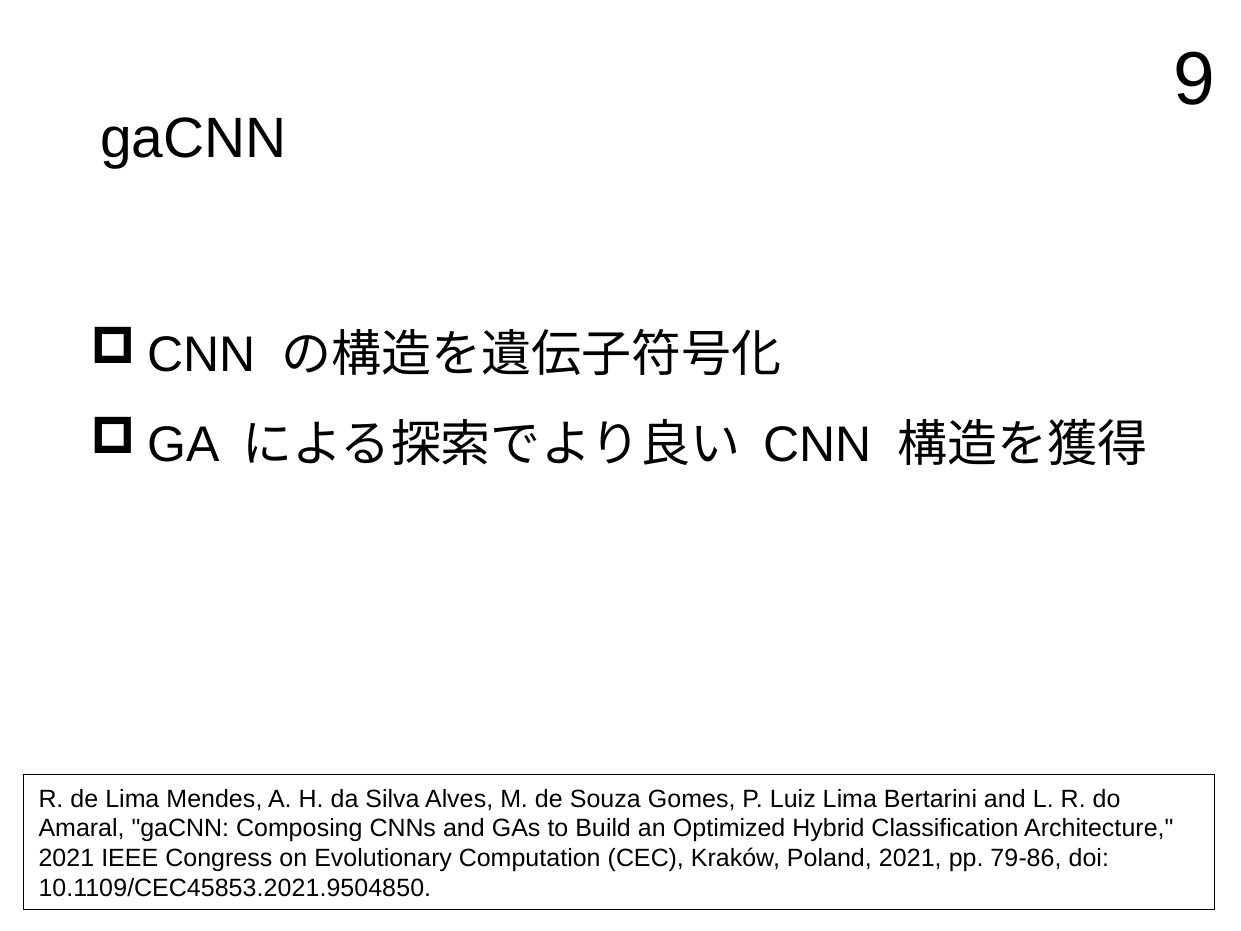

# gaCNN
9
CNN の構造を遺伝子符号化
GA による探索でより良い CNN 構造を獲得

R. de Lima Mendes, A. H. da Silva Alves, M. de Souza Gomes, P. Luiz Lima Bertarini and L. R. do Amaral, "gaCNN: Composing CNNs and GAs to Build an Optimized Hybrid Classification Architecture," 2021 IEEE Congress on Evolutionary Computation (CEC), Kraków, Poland, 2021, pp. 79-86, doi: 10.1109/CEC45853.2021.9504850.